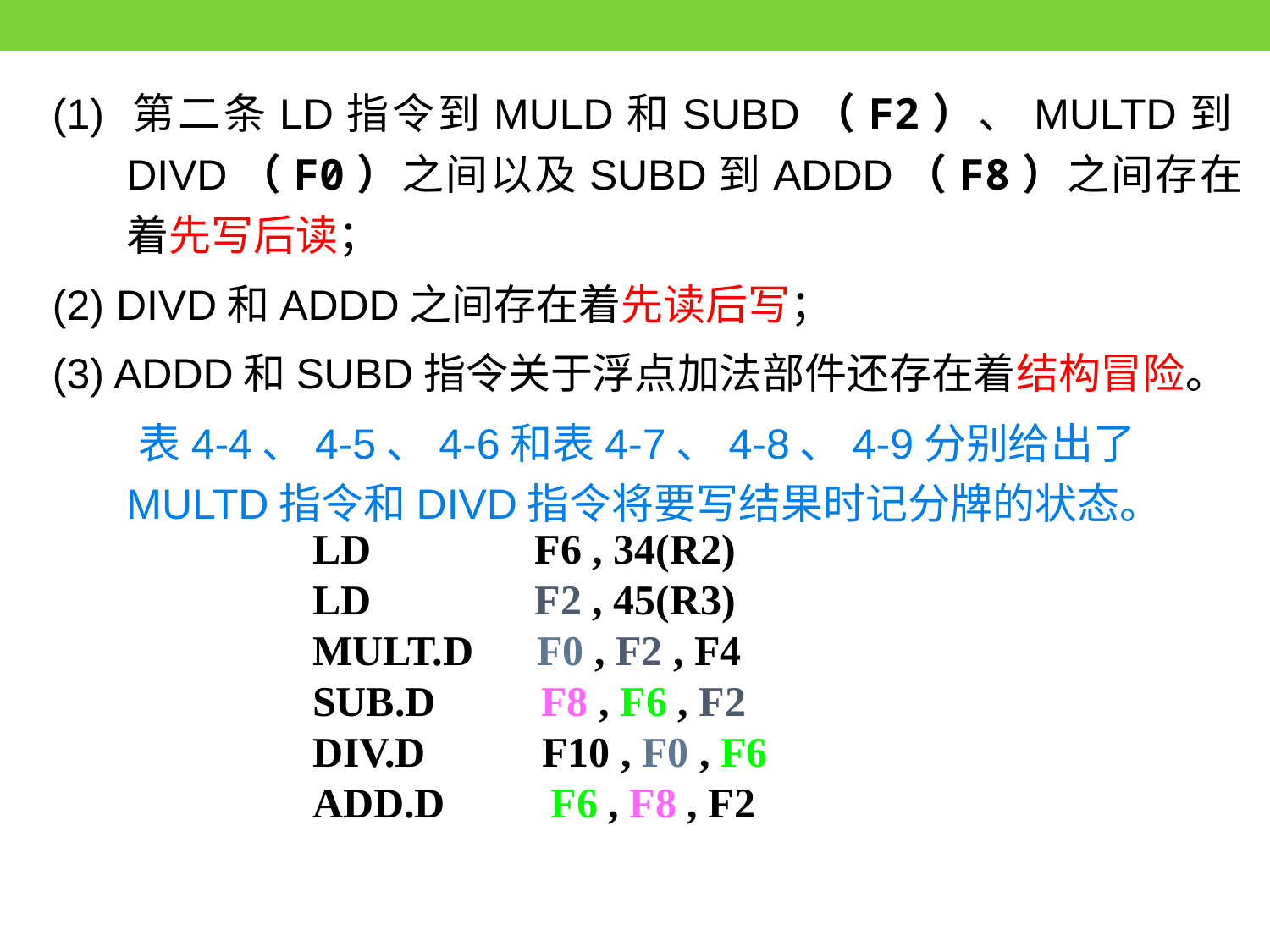

43
(1) 第二条LD指令到MULD和SUBD（F2）、MULTD到DIVD（F0）之间以及SUBD到ADDD（F8）之间存在着先写后读；
(2) DIVD和ADDD之间存在着先读后写；
(3) ADDD和SUBD指令关于浮点加法部件还存在着结构冒险。
        表4-4、4-5、4-6和表4-7、4-8、4-9分别给出了MULTD指令和DIVD指令将要写结果时记分牌的状态。
LD	         F6 , 34(R2)
LD	         F2 , 45(R3)
MULT.D      F0 , F2 , F4
SUB.D          F8 , F6 , F2
DIV.D           F10 , F0 , F6
ADD.D          F6 , F8 , F2